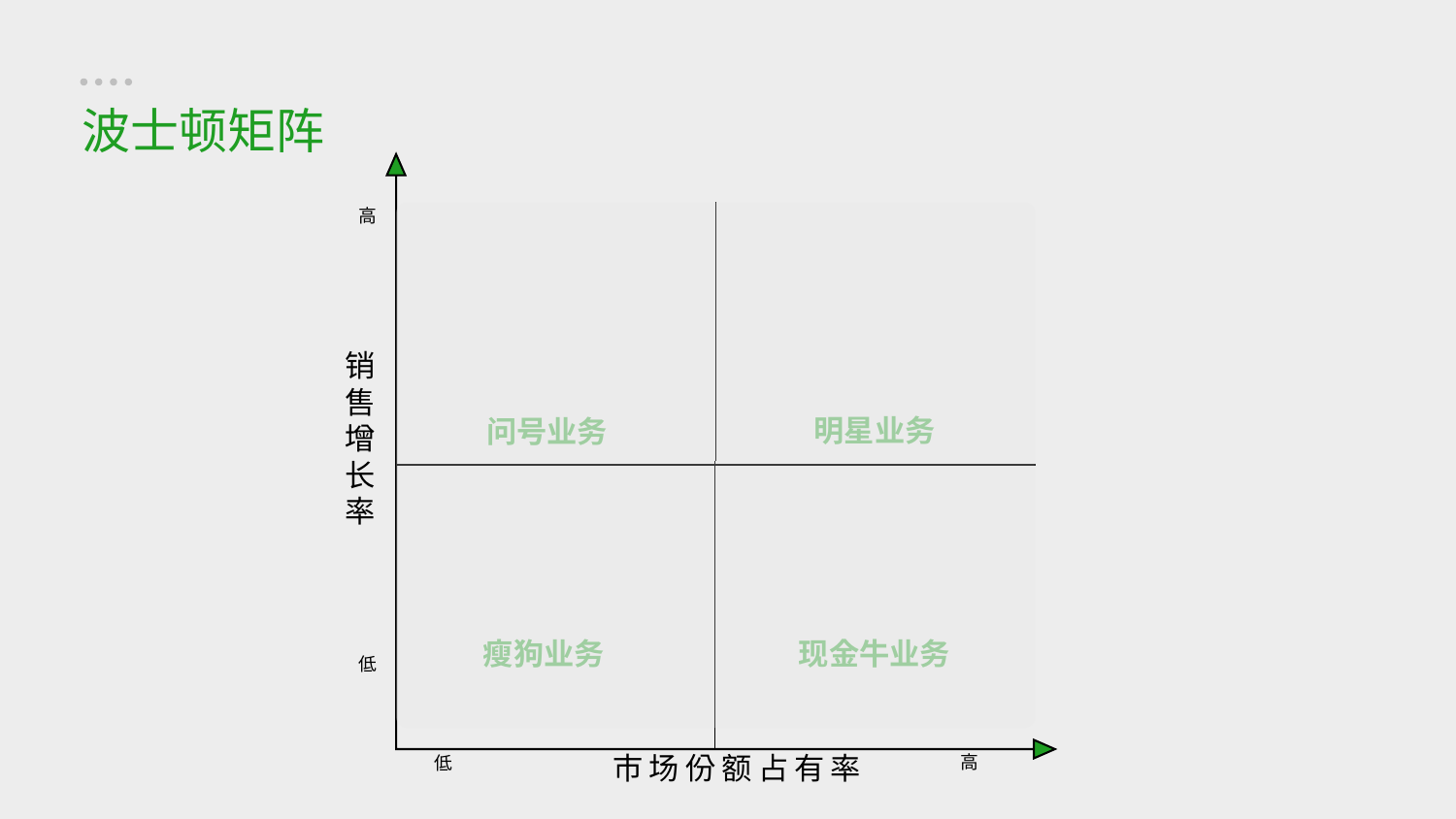

波士顿矩阵

高

明星业务
问号业务
瘦狗业务
现金牛业务
销售增长率
低
市场份额占有率
高
低